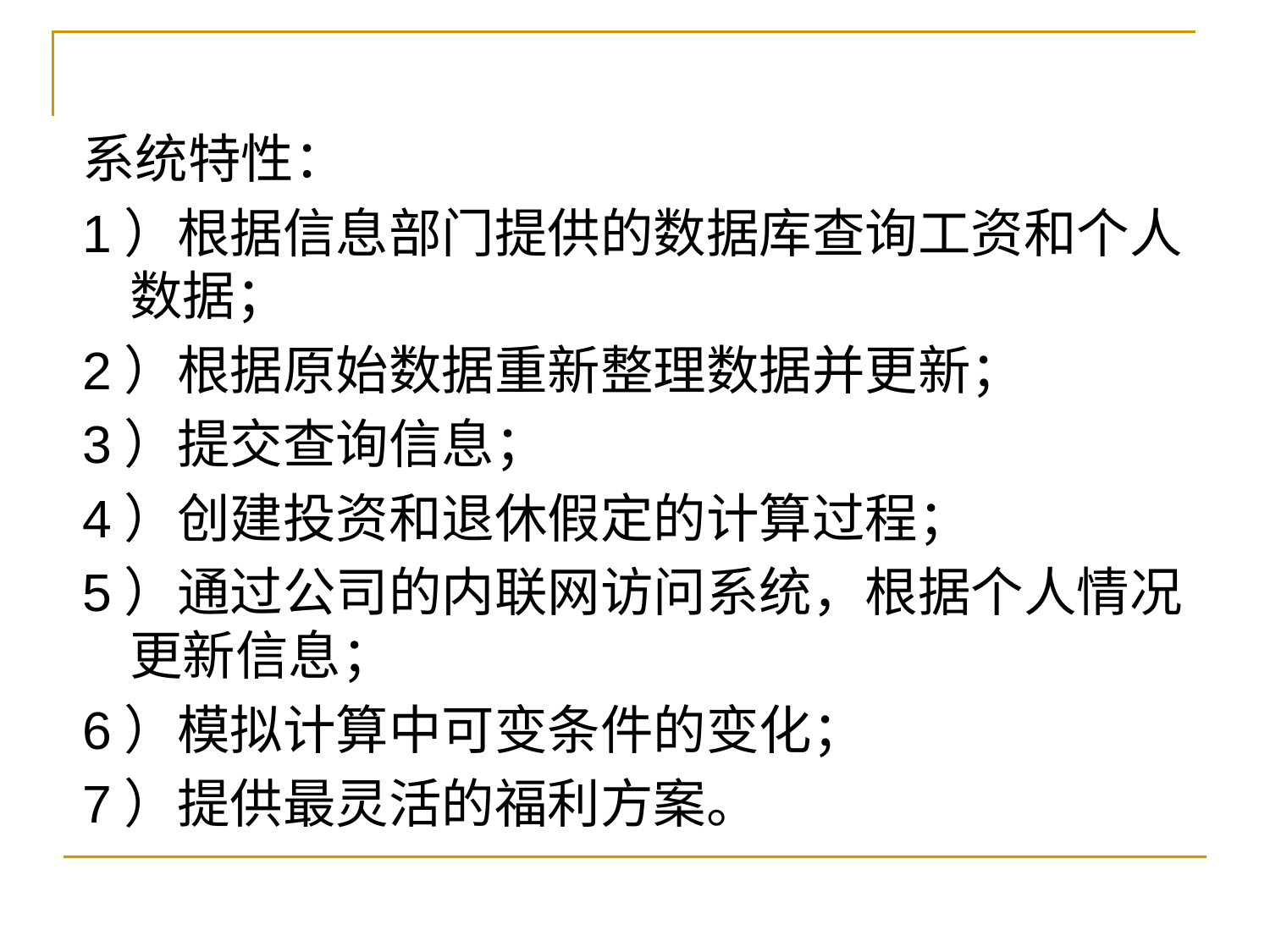

系统特性：
1）根据信息部门提供的数据库查询工资和个人数据；
2）根据原始数据重新整理数据并更新；
3）提交查询信息；
4）创建投资和退休假定的计算过程；
5）通过公司的内联网访问系统，根据个人情况更新信息；
6）模拟计算中可变条件的变化；
7）提供最灵活的福利方案。